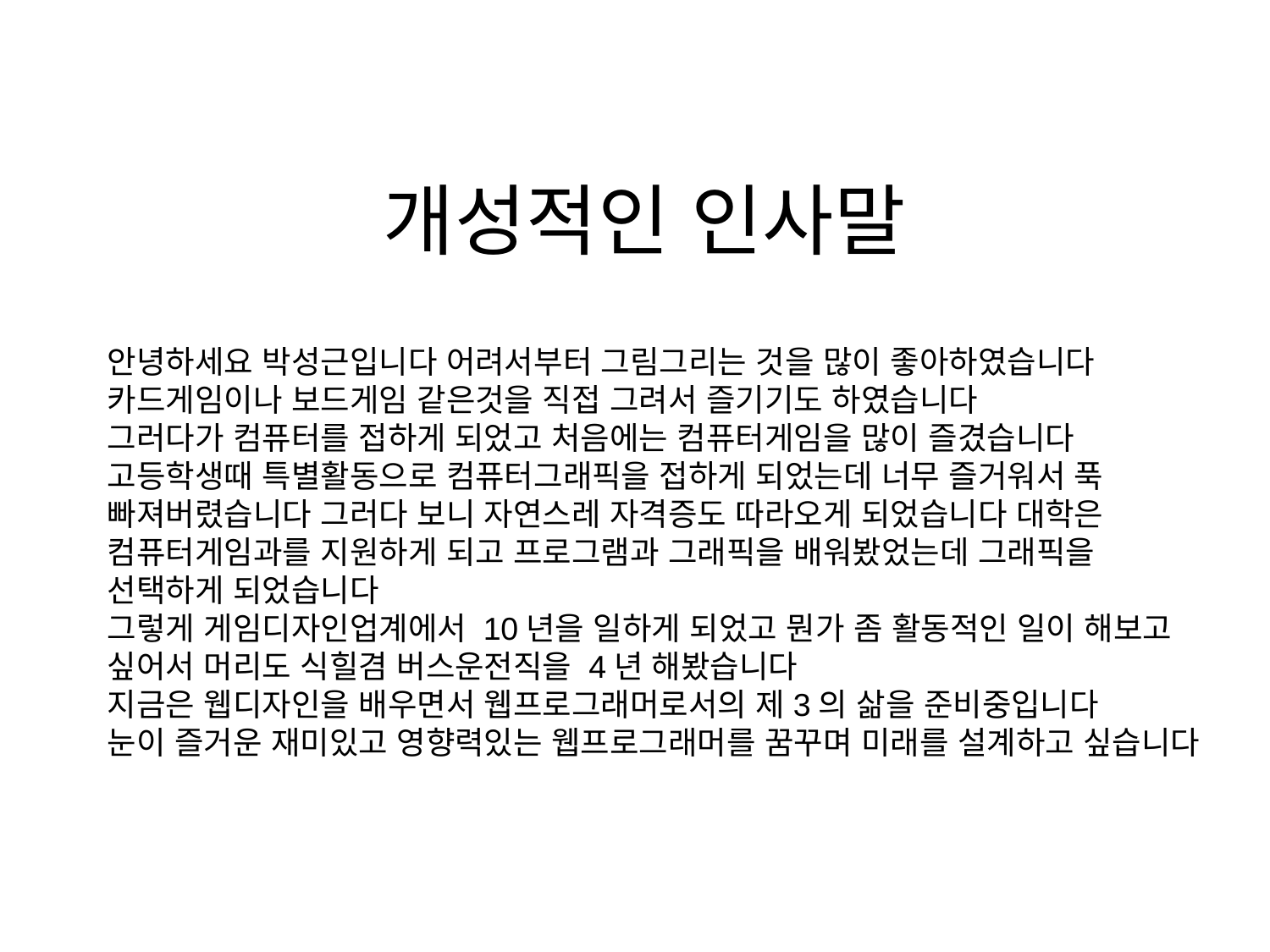

# 개성적인 인사말
안녕하세요 박성근입니다 어려서부터 그림그리는 것을 많이 좋아하였습니다
카드게임이나 보드게임 같은것을 직접 그려서 즐기기도 하였습니다
그러다가 컴퓨터를 접하게 되었고 처음에는 컴퓨터게임을 많이 즐겼습니다
고등학생때 특별활동으로 컴퓨터그래픽을 접하게 되었는데 너무 즐거워서 푹 빠져버렸습니다 그러다 보니 자연스레 자격증도 따라오게 되었습니다 대학은 컴퓨터게임과를 지원하게 되고 프로그램과 그래픽을 배워봤었는데 그래픽을 선택하게 되었습니다
그렇게 게임디자인업계에서 10년을 일하게 되었고 뭔가 좀 활동적인 일이 해보고 싶어서 머리도 식힐겸 버스운전직을 4년 해봤습니다
지금은 웹디자인을 배우면서 웹프로그래머로서의 제3의 삶을 준비중입니다
눈이 즐거운 재미있고 영향력있는 웹프로그래머를 꿈꾸며 미래를 설계하고 싶습니다